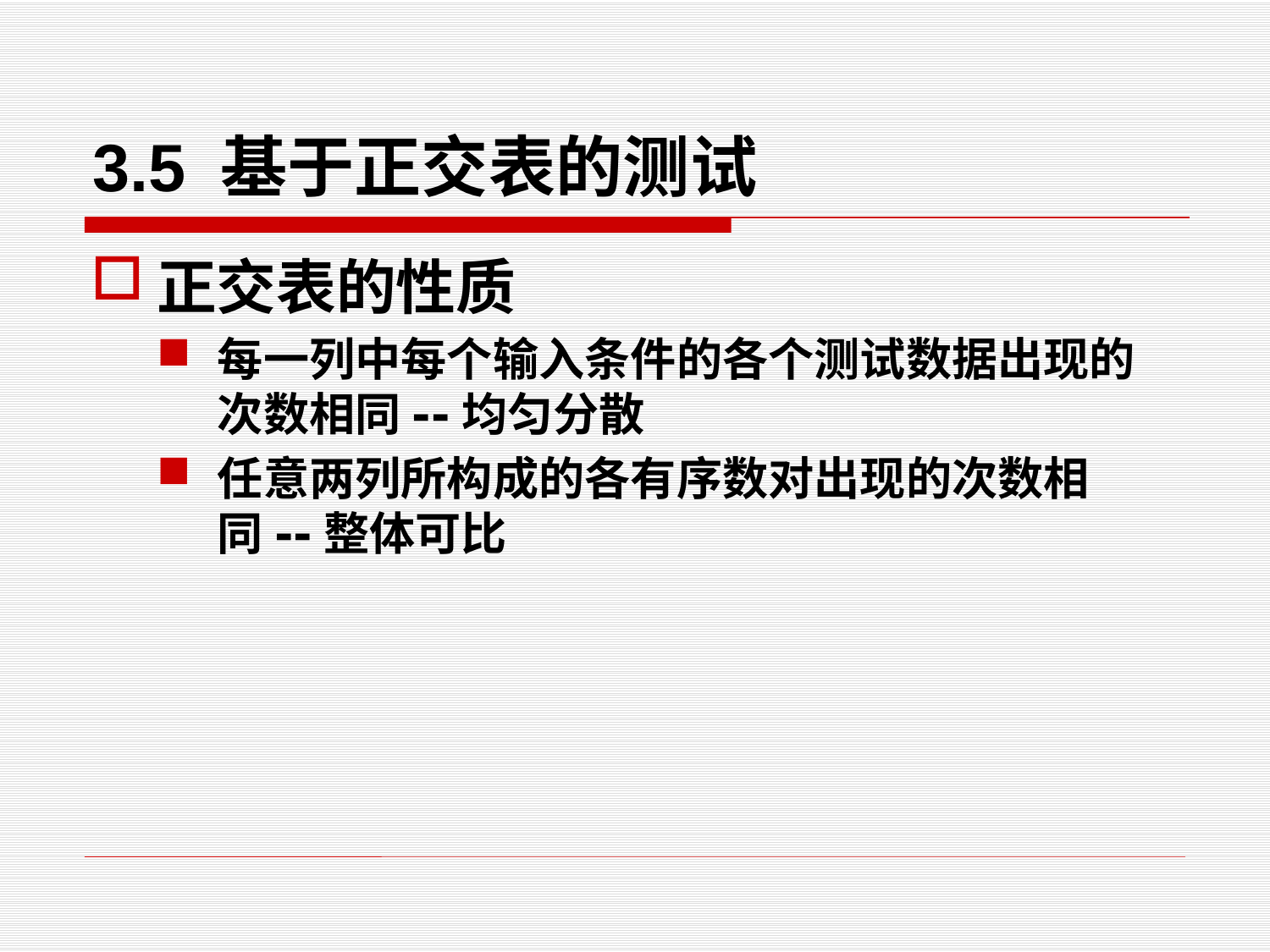

# 3.5 基于正交表的测试
正交表的性质
每一列中每个输入条件的各个测试数据出现的次数相同--均匀分散
任意两列所构成的各有序数对出现的次数相同--整体可比

9